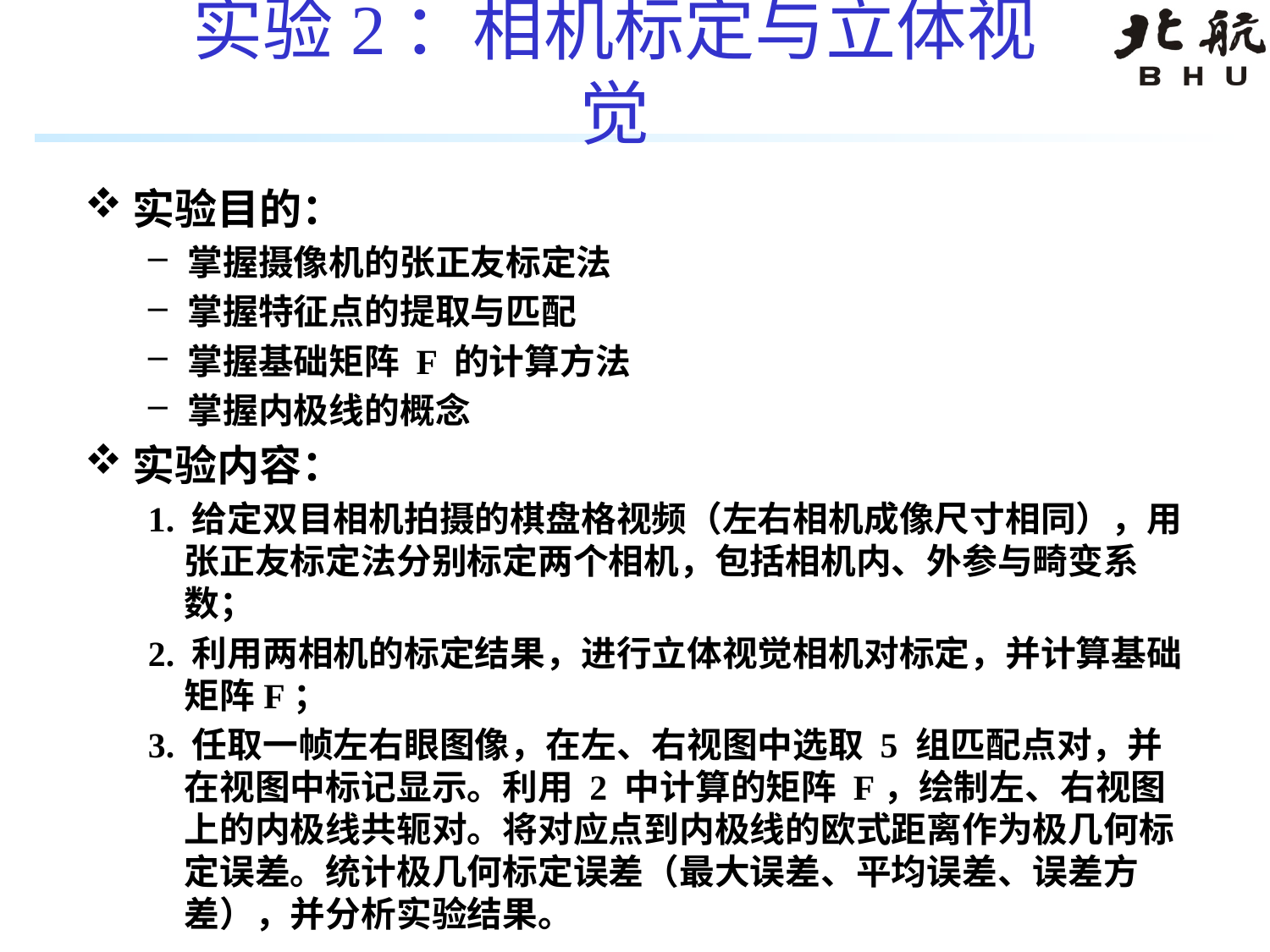

# 实验2：相机标定与立体视觉
实验目的：
掌握摄像机的张正友标定法
掌握特征点的提取与匹配
掌握基础矩阵 F 的计算方法
掌握内极线的概念
实验内容：
1. 给定双目相机拍摄的棋盘格视频（左右相机成像尺寸相同），用张正友标定法分别标定两个相机，包括相机内、外参与畸变系数；
2. 利用两相机的标定结果，进行立体视觉相机对标定，并计算基础矩阵F；
3. 任取一帧左右眼图像，在左、右视图中选取 5 组匹配点对，并在视图中标记显示。利用 2 中计算的矩阵 F，绘制左、右视图上的内极线共轭对。将对应点到内极线的欧式距离作为极几何标定误差。统计极几何标定误差（最大误差、平均误差、误差方差），并分析实验结果。